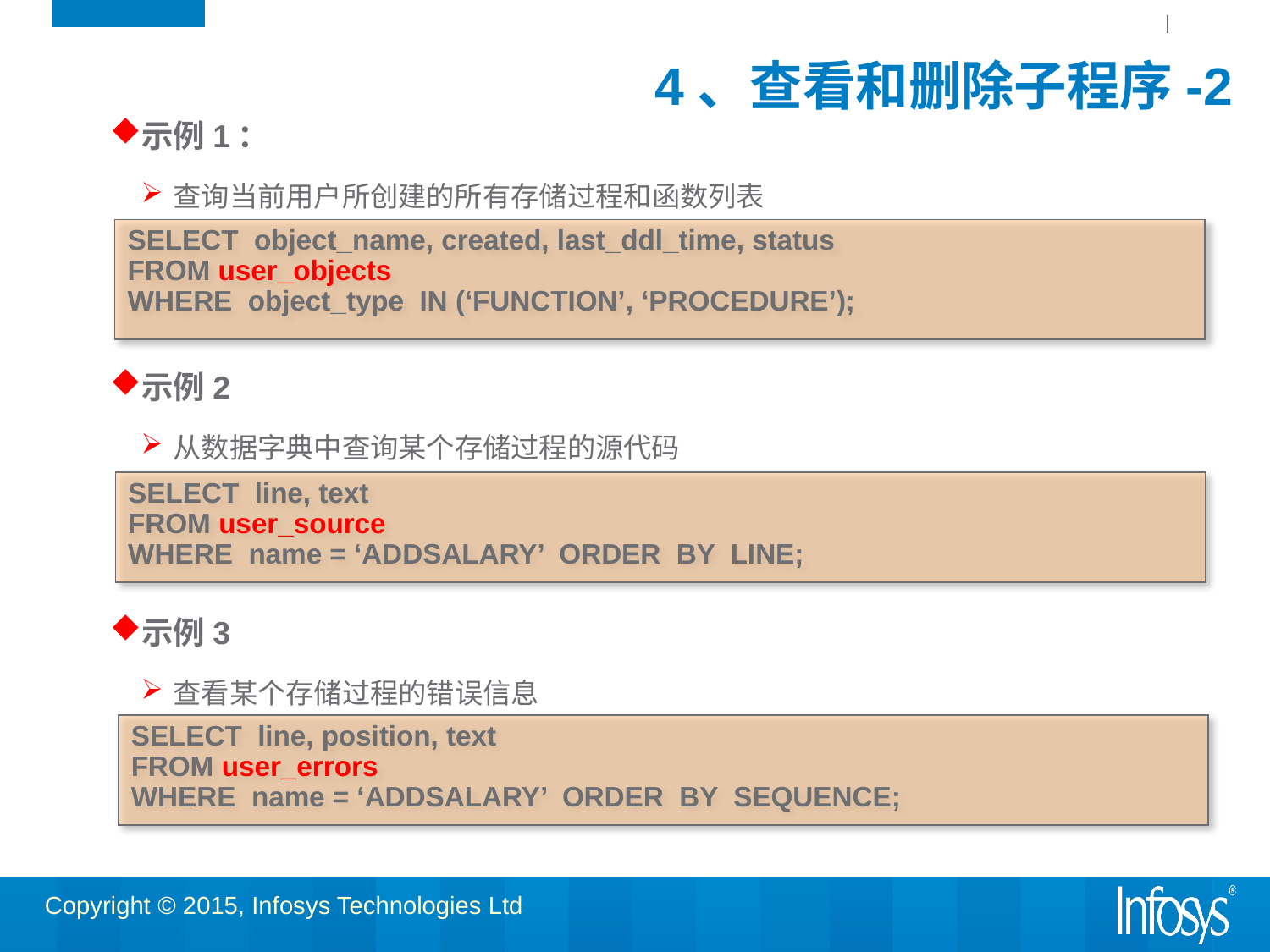

# 4、查看和删除子程序-2
示例1：
查询当前用户所创建的所有存储过程和函数列表

示例2
从数据字典中查询某个存储过程的源代码

示例3
查看某个存储过程的错误信息

SELECT  object_name, created, last_ddl_time, status
FROM user_objects
WHERE  object_type  IN (‘FUNCTION’, ‘PROCEDURE’);
SELECT  line, text
FROM user_source
WHERE  name = ‘ADDSALARY’  ORDER  BY  LINE;
SELECT  line, position, text
FROM user_errors
WHERE  name = ‘ADDSALARY’  ORDER  BY  SEQUENCE;